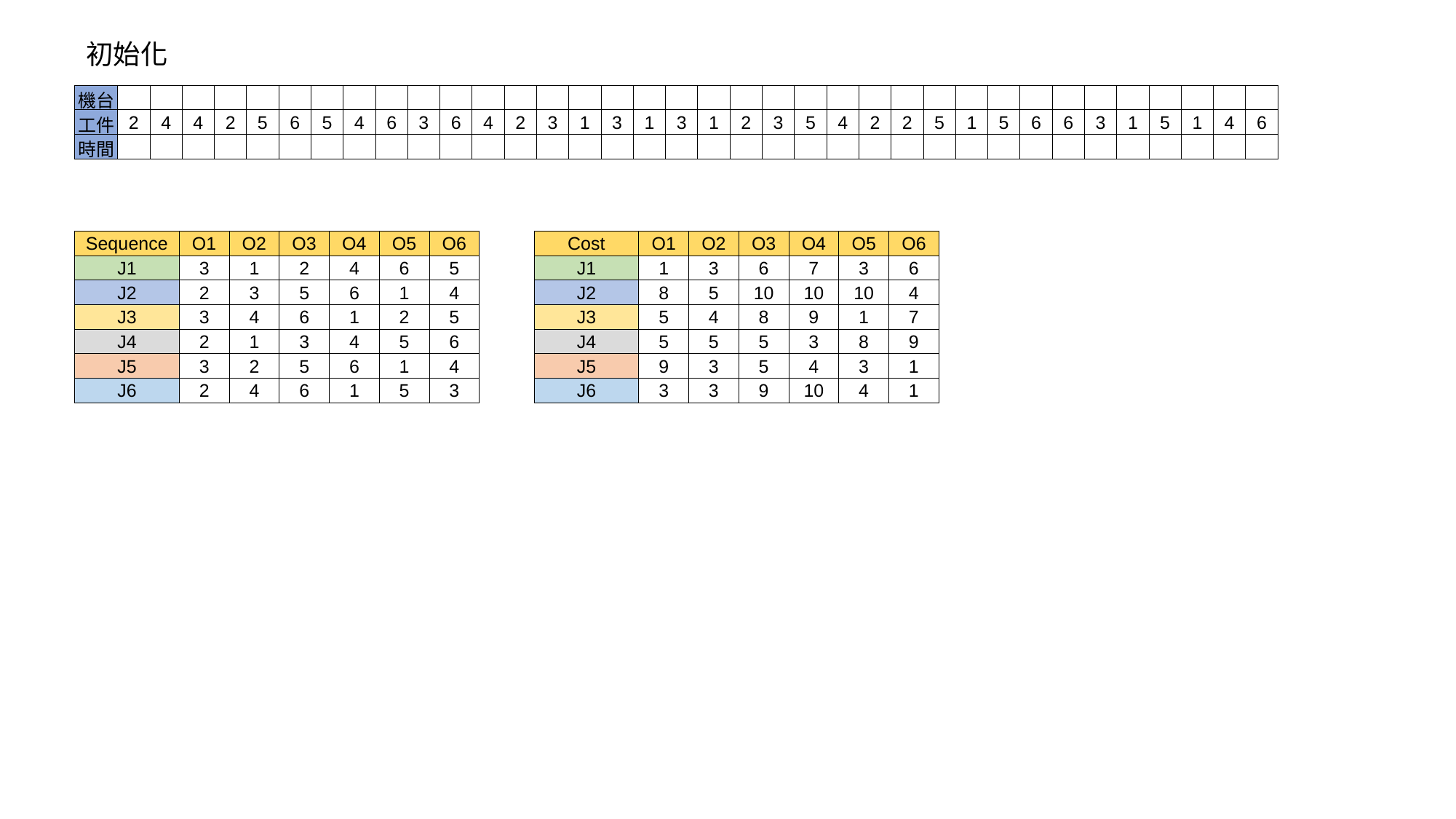

初始化
| 機台 |  |  |  |  |  |  |  |  |  |  |  |  |  |  |  |  |  |  |  |  |  |  |  |  |  |  |  |  |  |  |  |  |  |  |  |  |
| --- | --- | --- | --- | --- | --- | --- | --- | --- | --- | --- | --- | --- | --- | --- | --- | --- | --- | --- | --- | --- | --- | --- | --- | --- | --- | --- | --- | --- | --- | --- | --- | --- | --- | --- | --- | --- |
| 工件 | 2 | 4 | 4 | 2 | 5 | 6 | 5 | 4 | 6 | 3 | 6 | 4 | 2 | 3 | 1 | 3 | 1 | 3 | 1 | 2 | 3 | 5 | 4 | 2 | 2 | 5 | 1 | 5 | 6 | 6 | 3 | 1 | 5 | 1 | 4 | 6 |
| 時間 |  |  |  |  |  |  |  |  |  |  |  |  |  |  |  |  |  |  |  |  |  |  |  |  |  |  |  |  |  |  |  |  |  |  |  |  |
| Sequence | O1 | O2 | O3 | O4 | O5 | O6 |
| --- | --- | --- | --- | --- | --- | --- |
| J1 | 3 | 1 | 2 | 4 | 6 | 5 |
| J2 | 2 | 3 | 5 | 6 | 1 | 4 |
| J3 | 3 | 4 | 6 | 1 | 2 | 5 |
| J4 | 2 | 1 | 3 | 4 | 5 | 6 |
| J5 | 3 | 2 | 5 | 6 | 1 | 4 |
| J6 | 2 | 4 | 6 | 1 | 5 | 3 |
| Cost | O1 | O2 | O3 | O4 | O5 | O6 |
| --- | --- | --- | --- | --- | --- | --- |
| J1 | 1 | 3 | 6 | 7 | 3 | 6 |
| J2 | 8 | 5 | 10 | 10 | 10 | 4 |
| J3 | 5 | 4 | 8 | 9 | 1 | 7 |
| J4 | 5 | 5 | 5 | 3 | 8 | 9 |
| J5 | 9 | 3 | 5 | 4 | 3 | 1 |
| J6 | 3 | 3 | 9 | 10 | 4 | 1 |